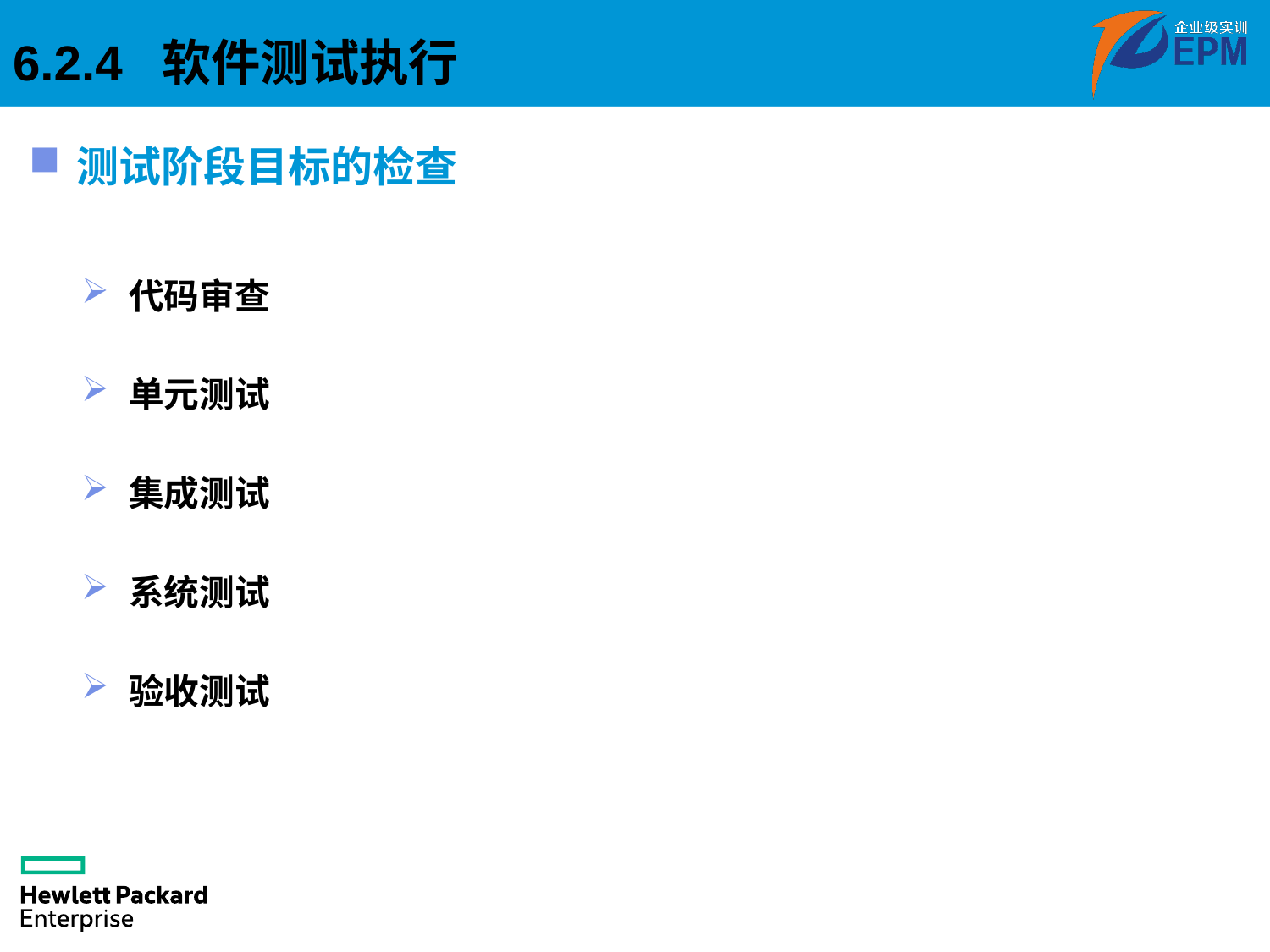

6.2.4  软件测试执行
测试阶段目标的检查

代码审查

单元测试

集成测试

系统测试

验收测试